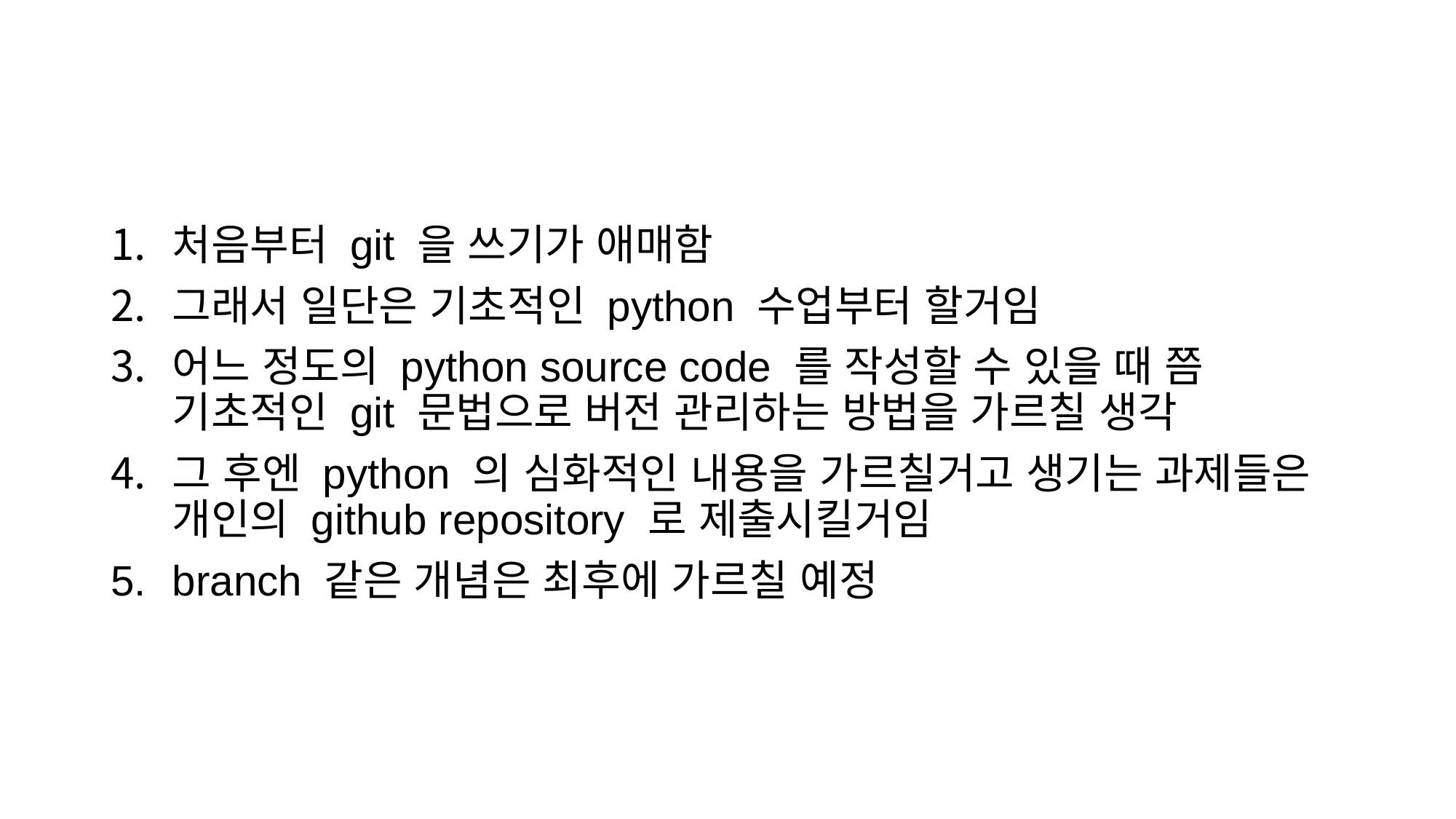

#
처음부터 git 을 쓰기가 애매함
그래서 일단은 기초적인 python 수업부터 할거임
어느 정도의 python source code 를 작성할 수 있을 때 쯤 기초적인 git 문법으로 버전 관리하는 방법을 가르칠 생각
그 후엔 python 의 심화적인 내용을 가르칠거고 생기는 과제들은 개인의 github repository 로 제출시킬거임
branch 같은 개념은 최후에 가르칠 예정